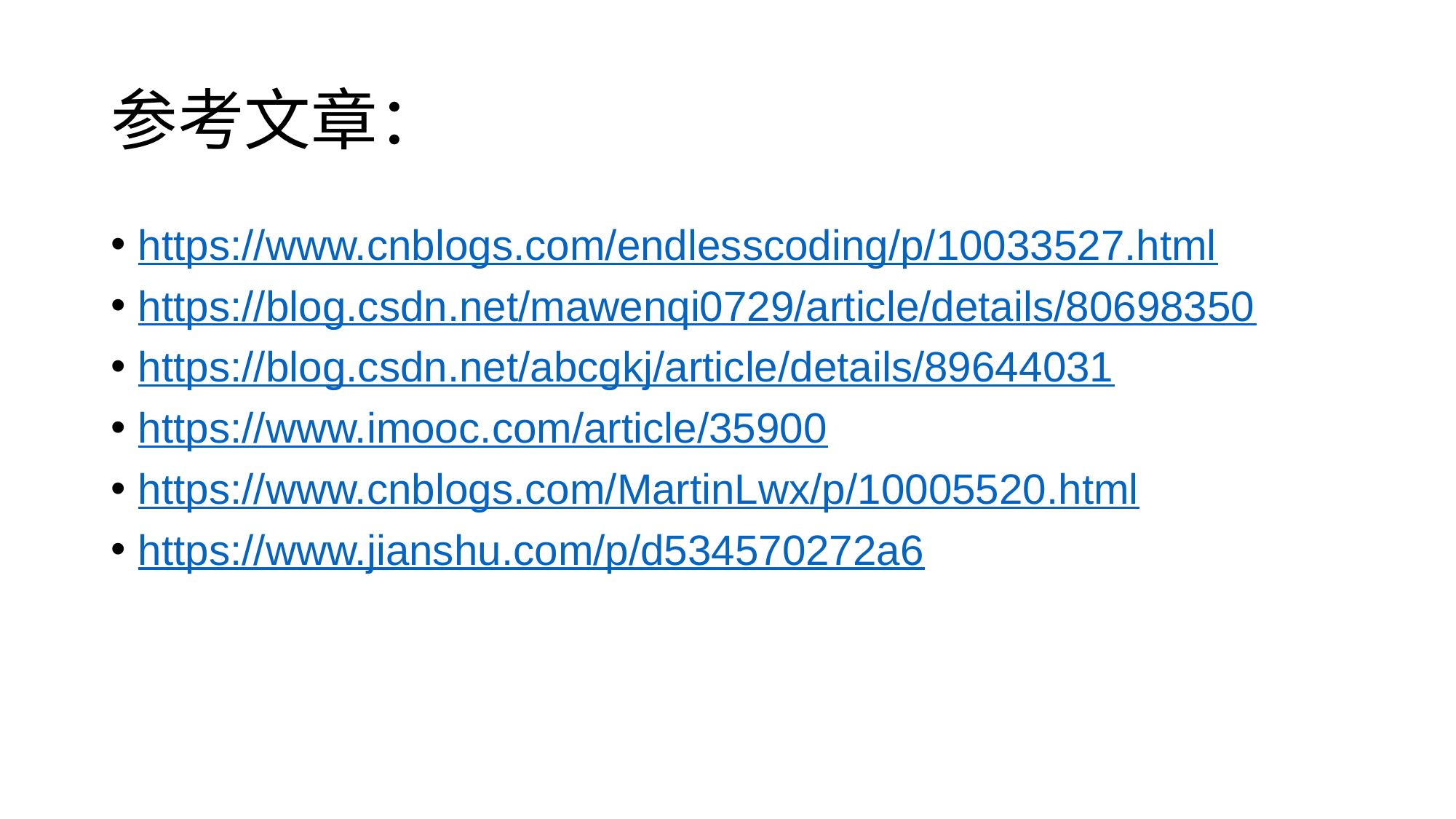

# 参考文章：
https://www.cnblogs.com/endlesscoding/p/10033527.html
https://blog.csdn.net/mawenqi0729/article/details/80698350
https://blog.csdn.net/abcgkj/article/details/89644031
https://www.imooc.com/article/35900
https://www.cnblogs.com/MartinLwx/p/10005520.html
https://www.jianshu.com/p/d534570272a6